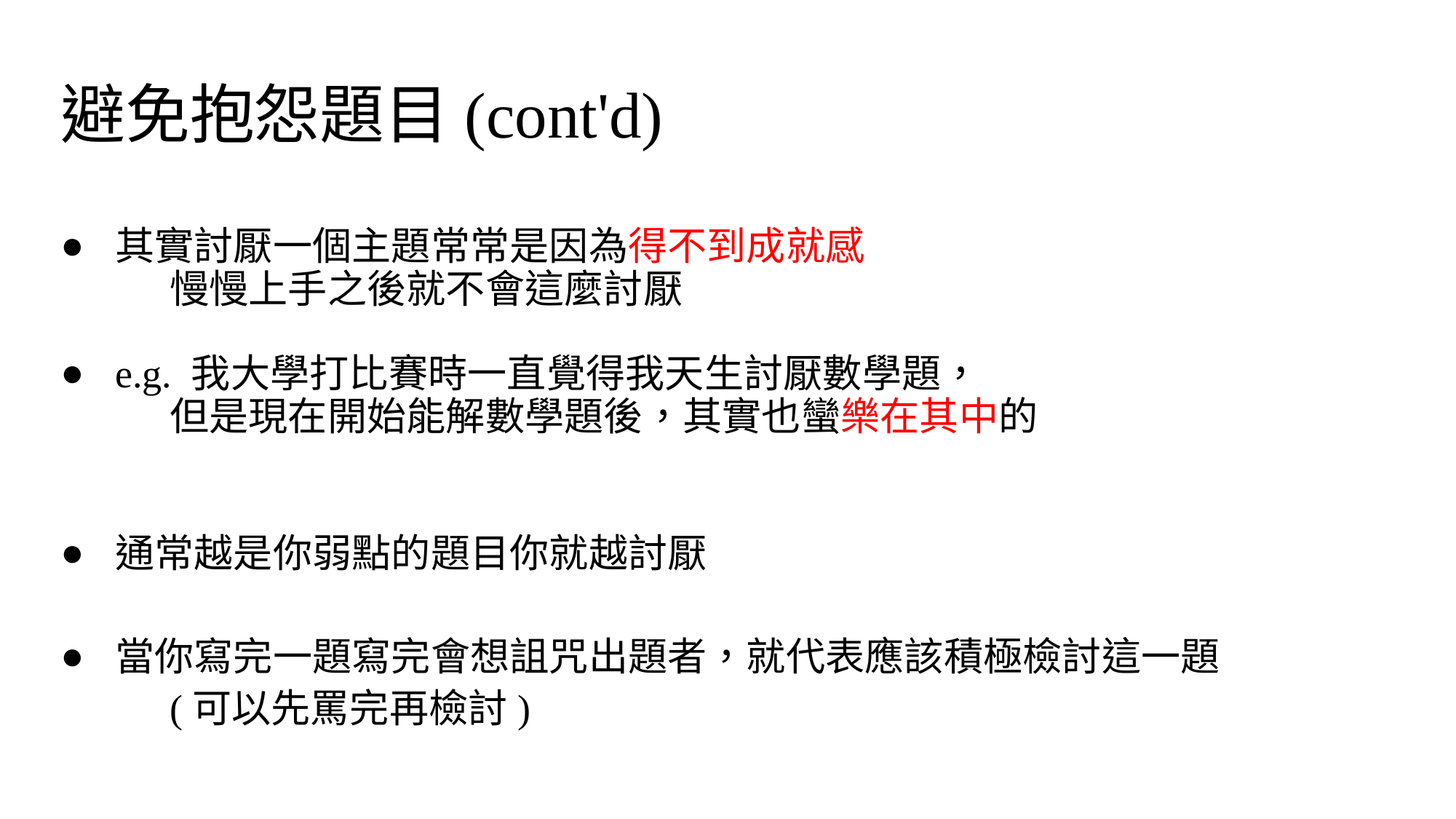

# 避免抱怨題目(cont'd)
其實討厭一個主題常常是因為得不到成就感
	慢慢上手之後就不會這麼討厭

e.g. 我大學打比賽時一直覺得我天生討厭數學題，
	但是現在開始能解數學題後，其實也蠻樂在其中的

通常越是你弱點的題目你就越討厭

當你寫完一題寫完會想詛咒出題者，就代表應該積極檢討這一題
	(可以先罵完再檢討)